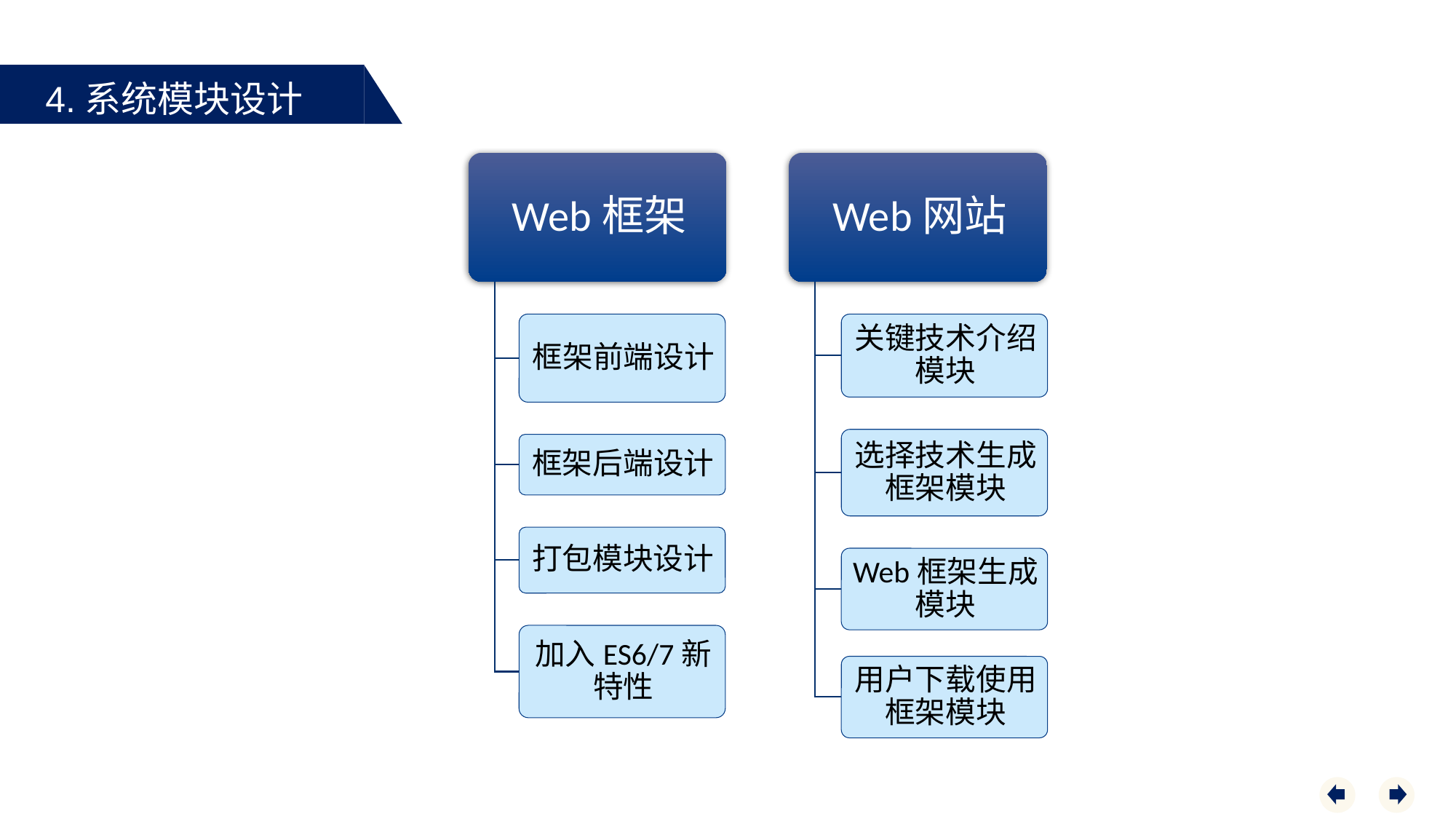

4.系统模块设计
Web框架
框架前端设计
框架后端设计
打包模块设计
加入ES6/7新特性
Web网站
关键技术介绍模块
选择技术生成框架模块
Web框架生成模块
用户下载使用框架模块